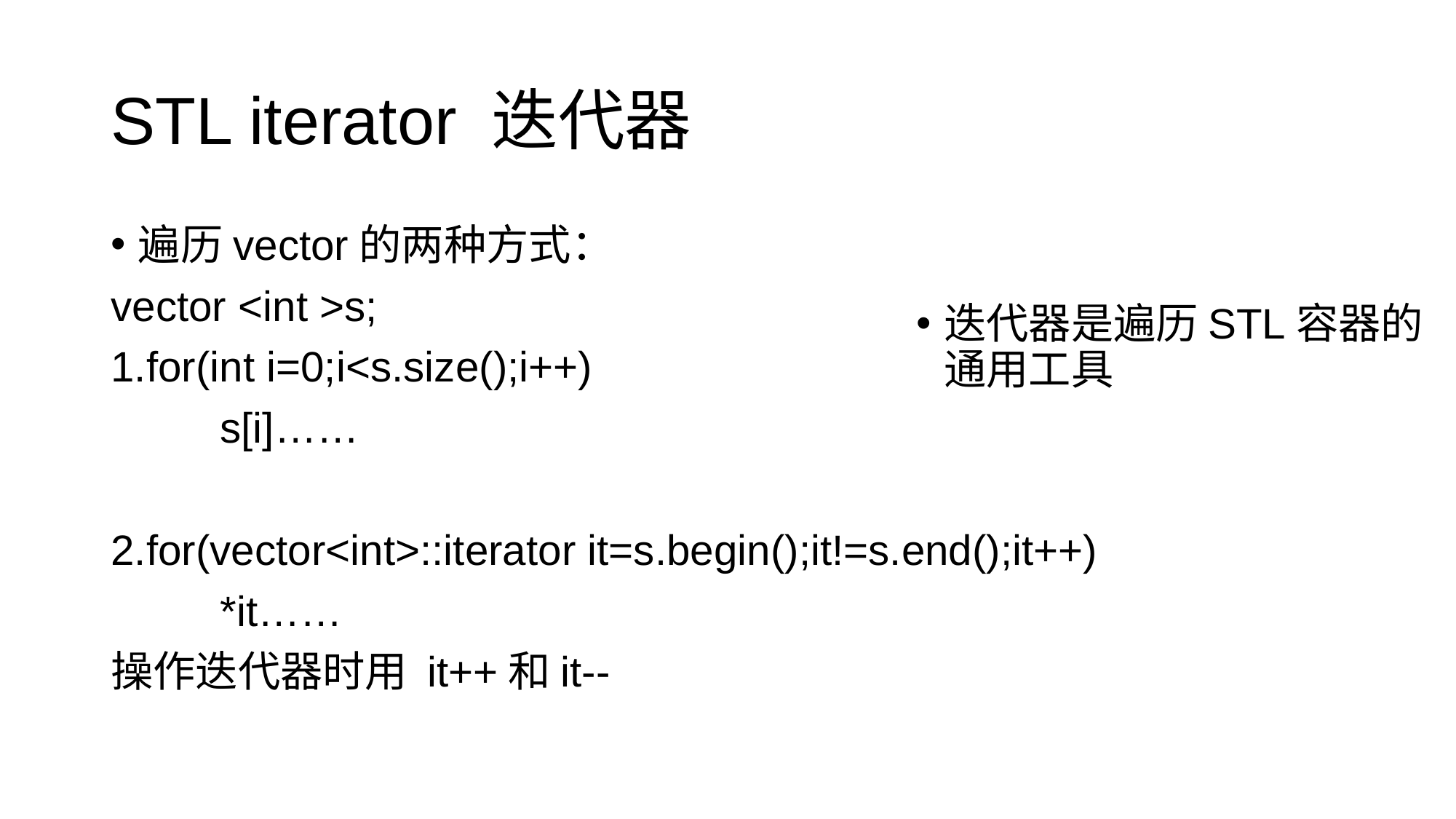

# STL iterator 迭代器
遍历vector的两种方式：
vector <int >s;
1.for(int i=0;i<s.size();i++)
	s[i]……

2.for(vector<int>::iterator it=s.begin();it!=s.end();it++)
	*it……
操作迭代器时用 it++和it--
迭代器是遍历STL容器的通用工具